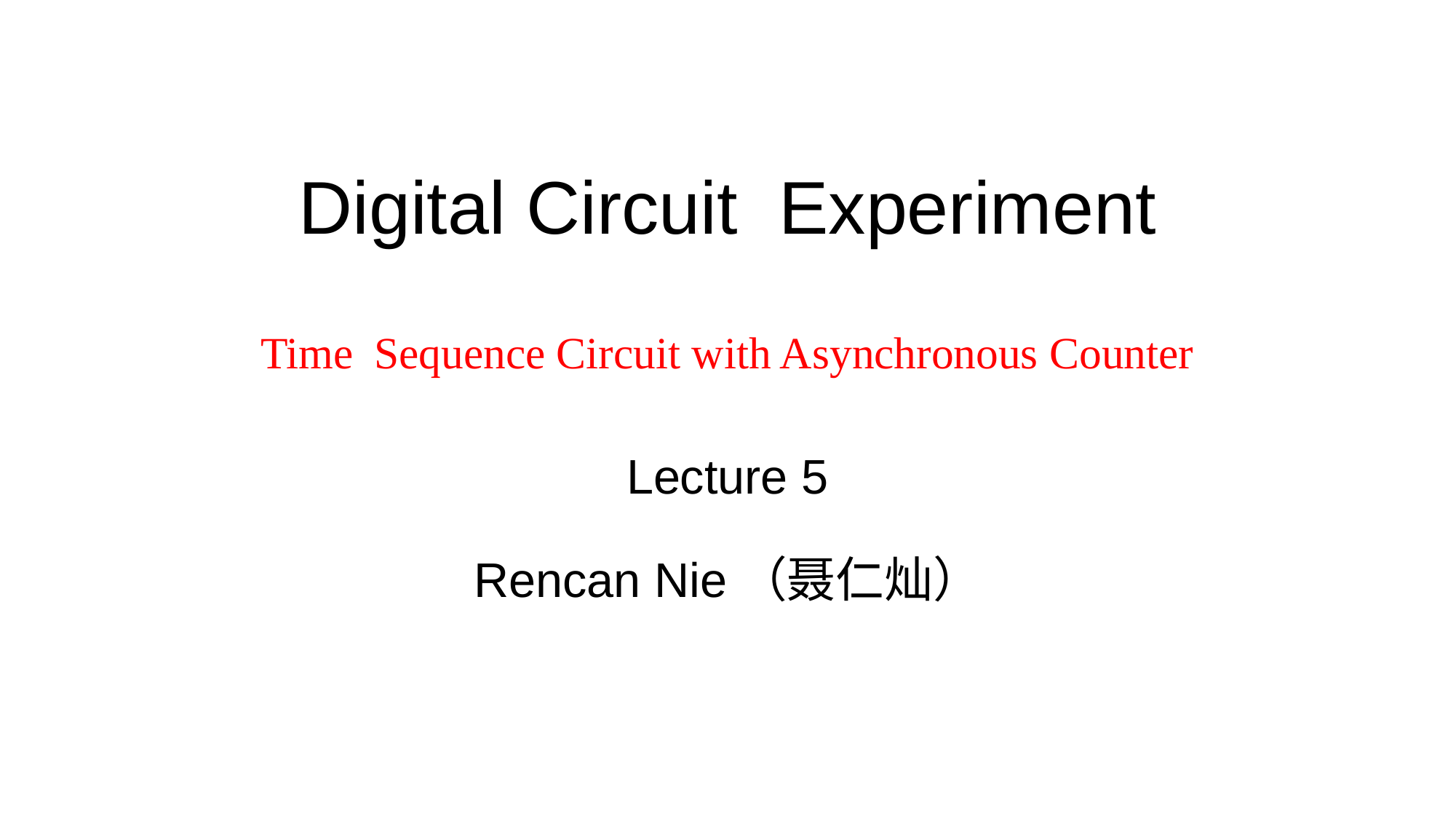

# Digital Circuit  Experiment Time Sequence Circuit with Asynchronous Counter
Lecture 5
Rencan Nie（聂仁灿）